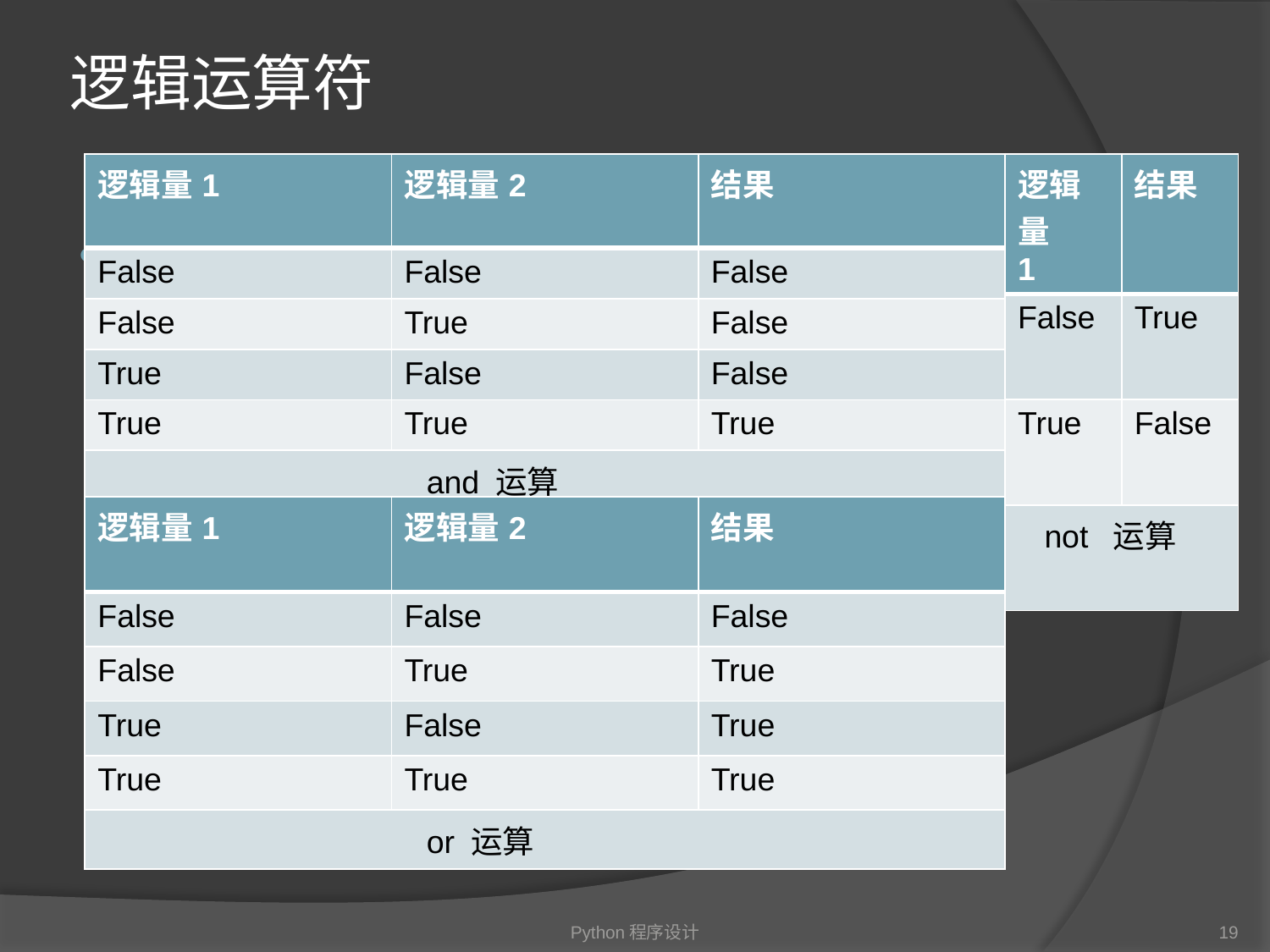

# 逻辑运算符
| 逻辑量 1 | 结果 |
| --- | --- |
| False | True |
| True | False |
| not 运算 |  |
| 逻辑量1 | 逻辑量2 | 结果 |
| --- | --- | --- |
| False | False | False |
| False | True | False |
| True | False | False |
| True | True | True |
| and 运算 |  |  |

| 逻辑量1 | 逻辑量2 | 结果 |
| --- | --- | --- |
| False | False | False |
| False | True | True |
| True | False | True |
| True | True | True |
| or 运算 |  |  |
Python程序设计
19